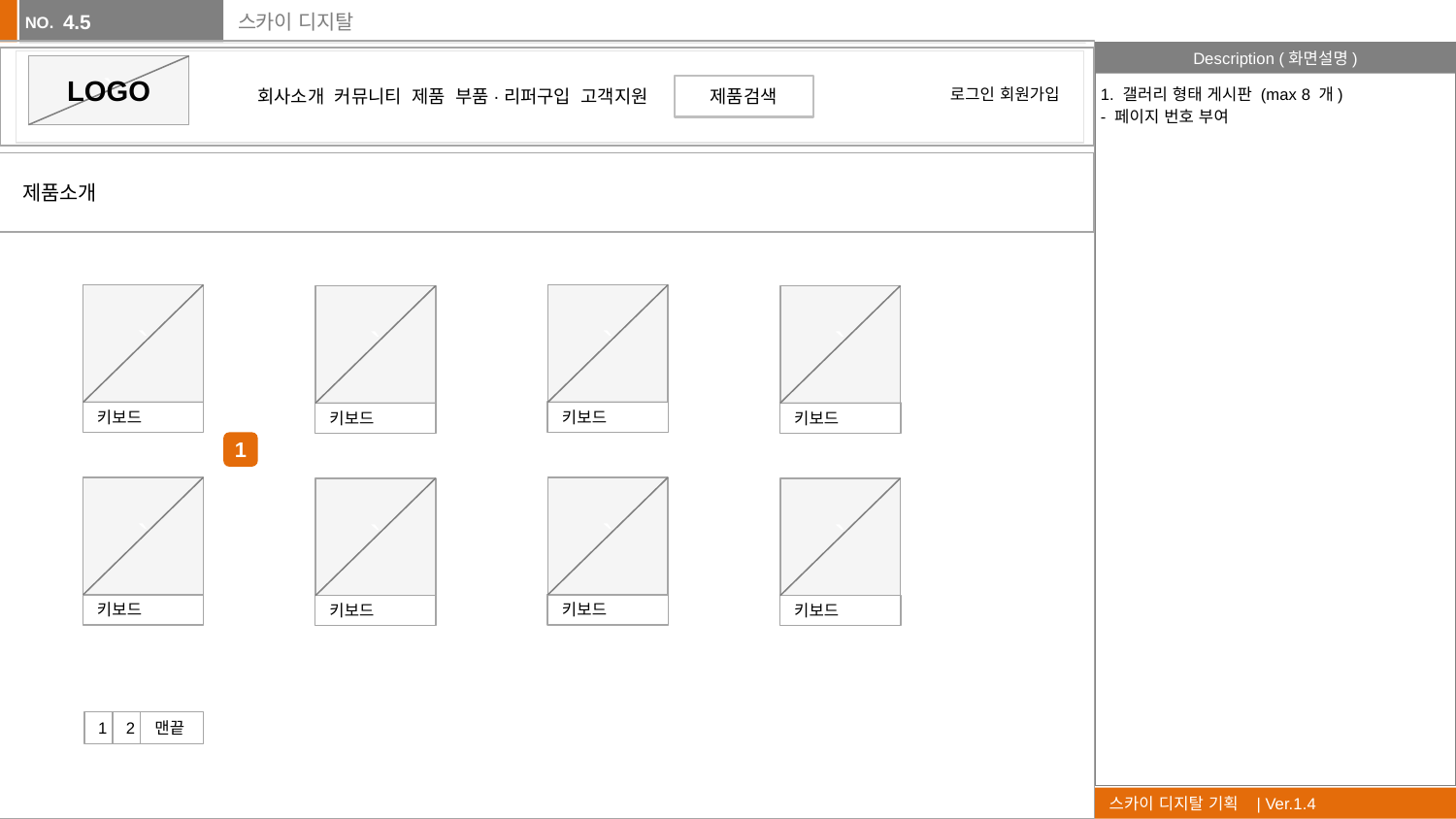

4.5
# 스카이 디지탈

`

`
`
LOGO
제품검색
1. 갤러리 형태 게시판 (max 8 개)
- 페이지 번호 부여

로그인 회원가입
회사소개  커뮤니티  제품  부품·리퍼구입  고객지원
 제품소개
`
`
`
`
키보드
키보드
키보드
키보드
1
`
`
`
`
키보드
키보드
키보드
키보드
공지사항
1
2
맨끝